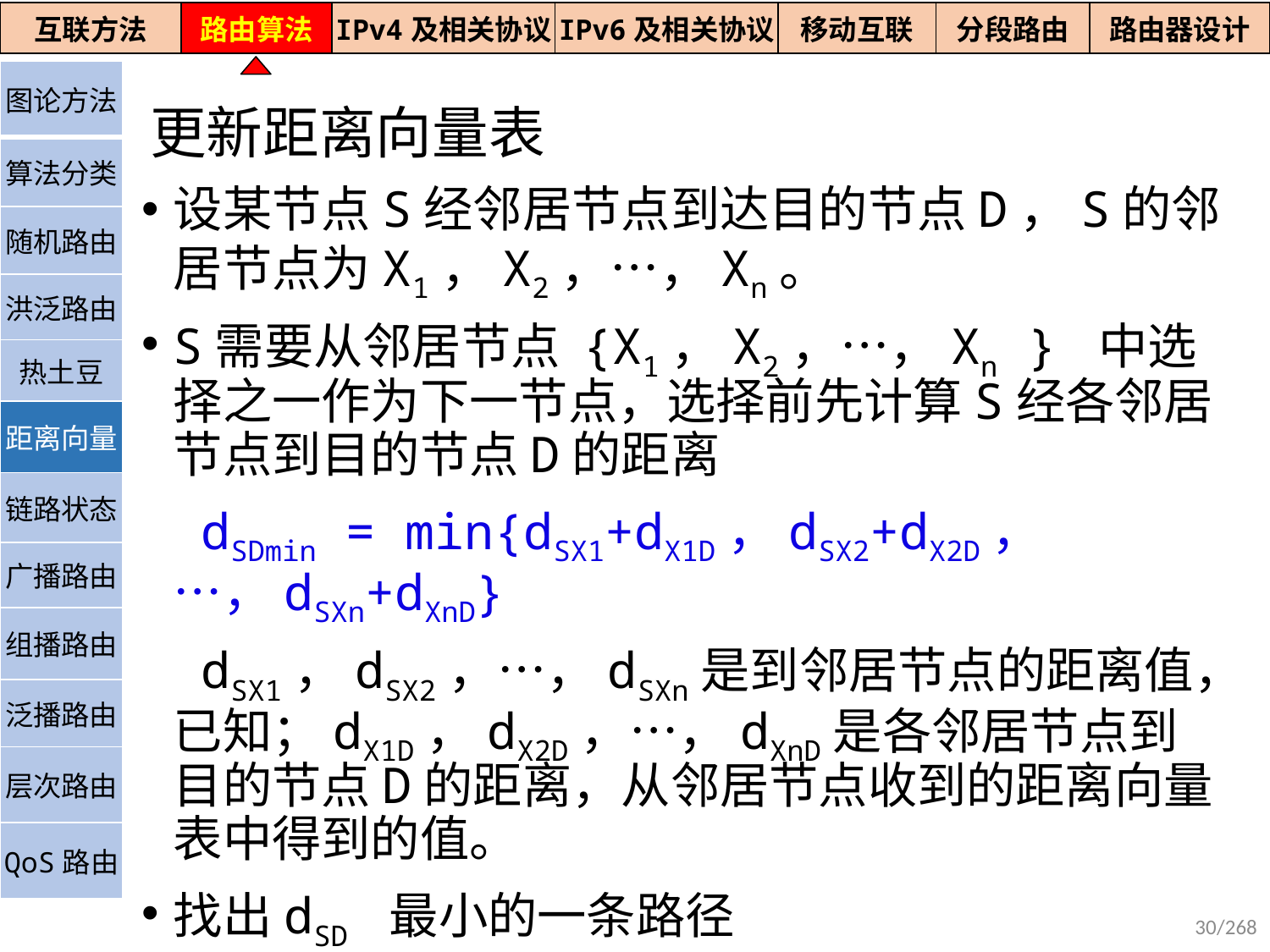

| 互联方法 | 路由算法 | IPv4及相关协议 | IPv6及相关协议 | 移动互联 | 分段路由 | 路由器设计 |
| --- | --- | --- | --- | --- | --- | --- |

# 更新距离向量表
| 图论方法 |
| --- |
| 算法分类 |
| 随机路由 |
| 洪泛路由 |
| 热土豆 |
| 距离向量 |
| 链路状态 |
| 广播路由 |
| 组播路由 |
| 泛播路由 |
| 层次路由 |
| QoS路由 |
设某节点S经邻居节点到达目的节点D，S的邻居节点为X1，X2，…，Xn。
S需要从邻居节点 {X1，X2，…，Xn } 中选择之一作为下一节点，选择前先计算S经各邻居节点到目的节点D的距离
  dSDmin = min{dSX1+dX1D，dSX2+dX2D，…，dSXn+dXnD}
  dSX1，dSX2，…，dSXn是到邻居节点的距离值，已知；dX1D，dX2D，…，dXnD是各邻居节点到目的节点D的距离，从邻居节点收到的距离向量表中得到的值。
找出dSD 最小的一条路径
30/268